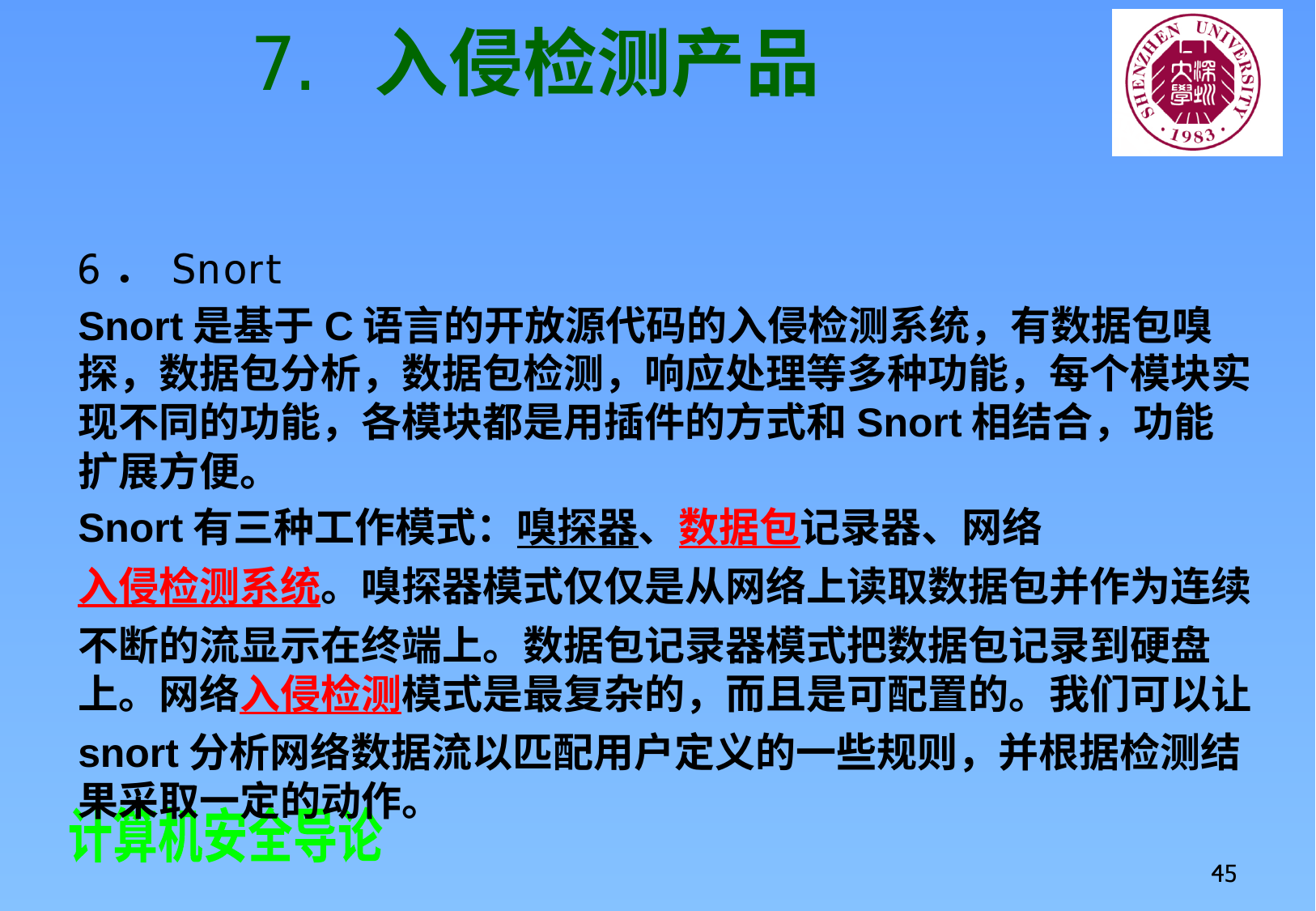

# 7.	入侵检测产品
6． Snort
Snort是基于C语言的开放源代码的入侵检测系统，有数据包嗅探，数据包分析，数据包检测，响应处理等多种功能，每个模块实现不同的功能，各模块都是用插件的方式和Snort相结合，功能扩展方便。
Snort有三种工作模式：嗅探器、数据包记录器、网络入侵检测系统。嗅探器模式仅仅是从网络上读取数据包并作为连续不断的流显示在终端上。数据包记录器模式把数据包记录到硬盘上。网络入侵检测模式是最复杂的，而且是可配置的。我们可以让snort分析网络数据流以匹配用户定义的一些规则，并根据检测结果采取一定的动作。
 。
45